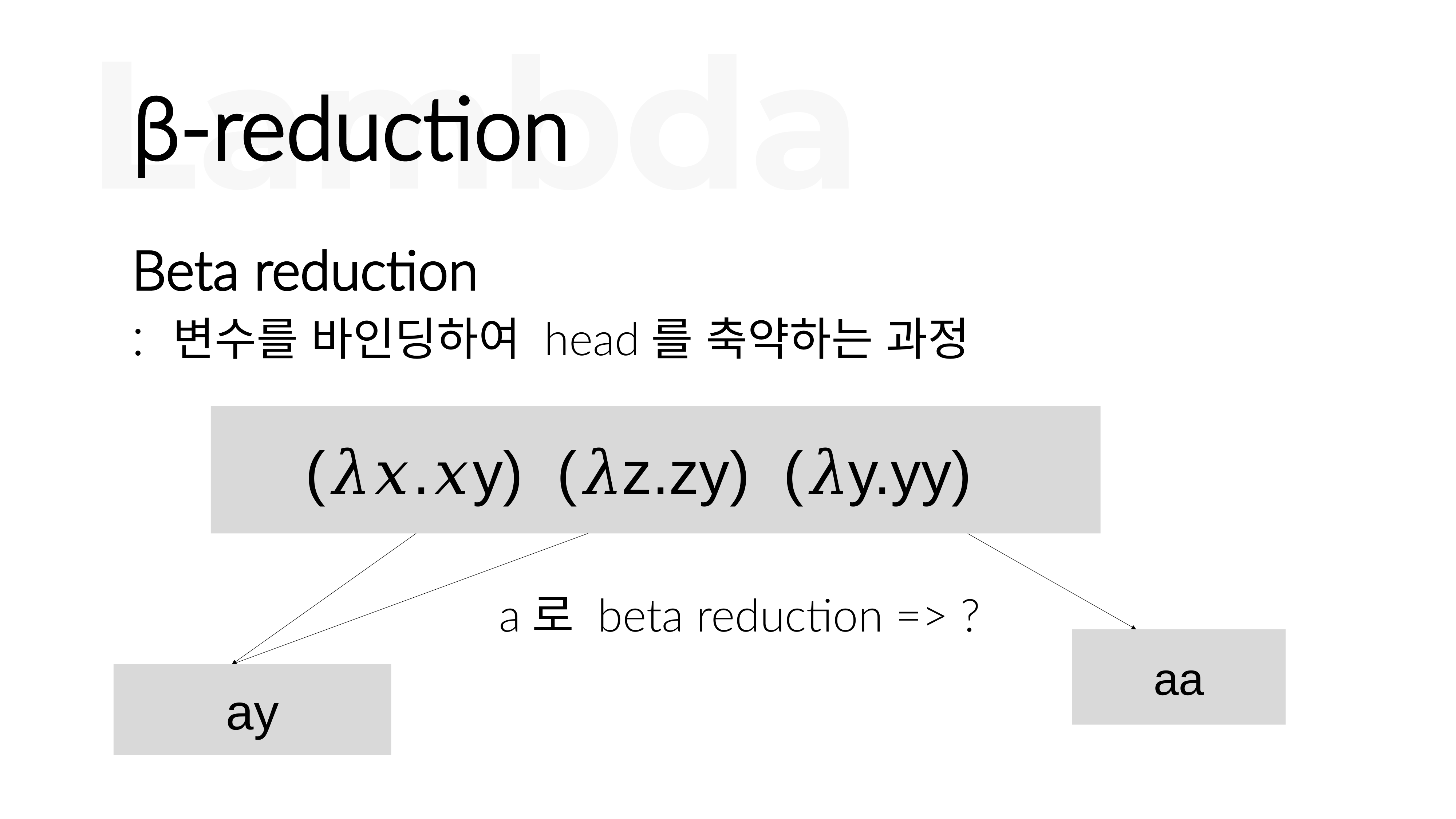

Lambda
β-reduction
Beta reduction
: 변수를 바인딩하여 head를 축약하는 과정

(𝜆𝑥.𝑥y)  (𝜆z.zy)  (𝜆y.yy)
ay
aa
a로 beta reduction => ?